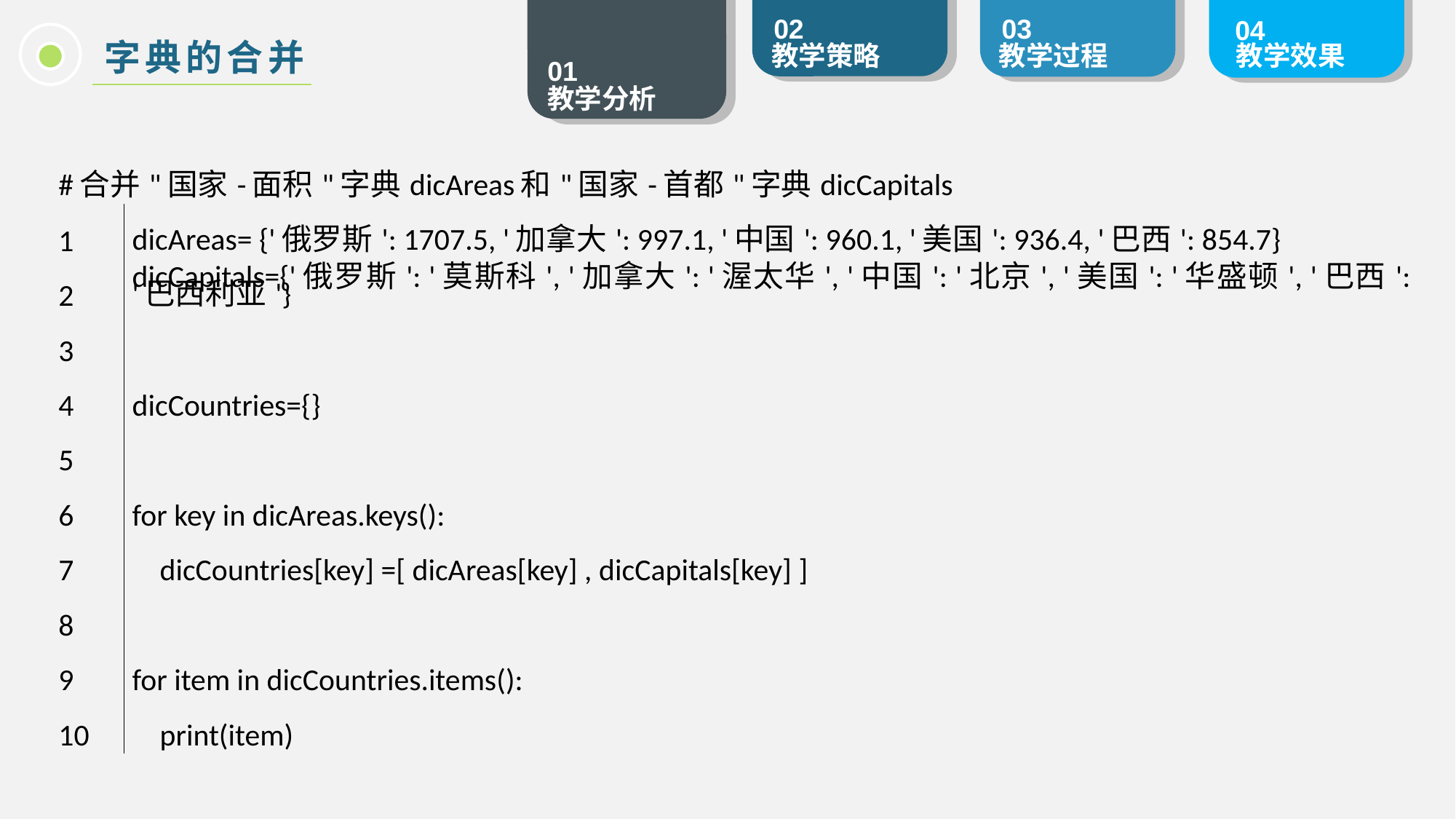

字典的合并
| #合并"国家-面积"字典dicAreas和"国家-首都"字典dicCapitals |  |
| --- | --- |
| 1 | dicAreas= {'俄罗斯': 1707.5, '加拿大': 997.1, '中国': 960.1, '美国': 936.4, '巴西': 854.7} |
| 2 | dicCapitals={'俄罗斯': '莫斯科', '加拿大': '渥太华', '中国': '北京', '美国': '华盛顿', '巴西': '巴西利亚'} |
| 3 |  |
| 4 | dicCountries={} |
| 5 |  |
| 6 | for key in dicAreas.keys(): |
| 7 | dicCountries[key] =[ dicAreas[key] , dicCapitals[key] ] |
| 8 |  |
| 9 | for item in dicCountries.items(): |
| 10 | print(item) |